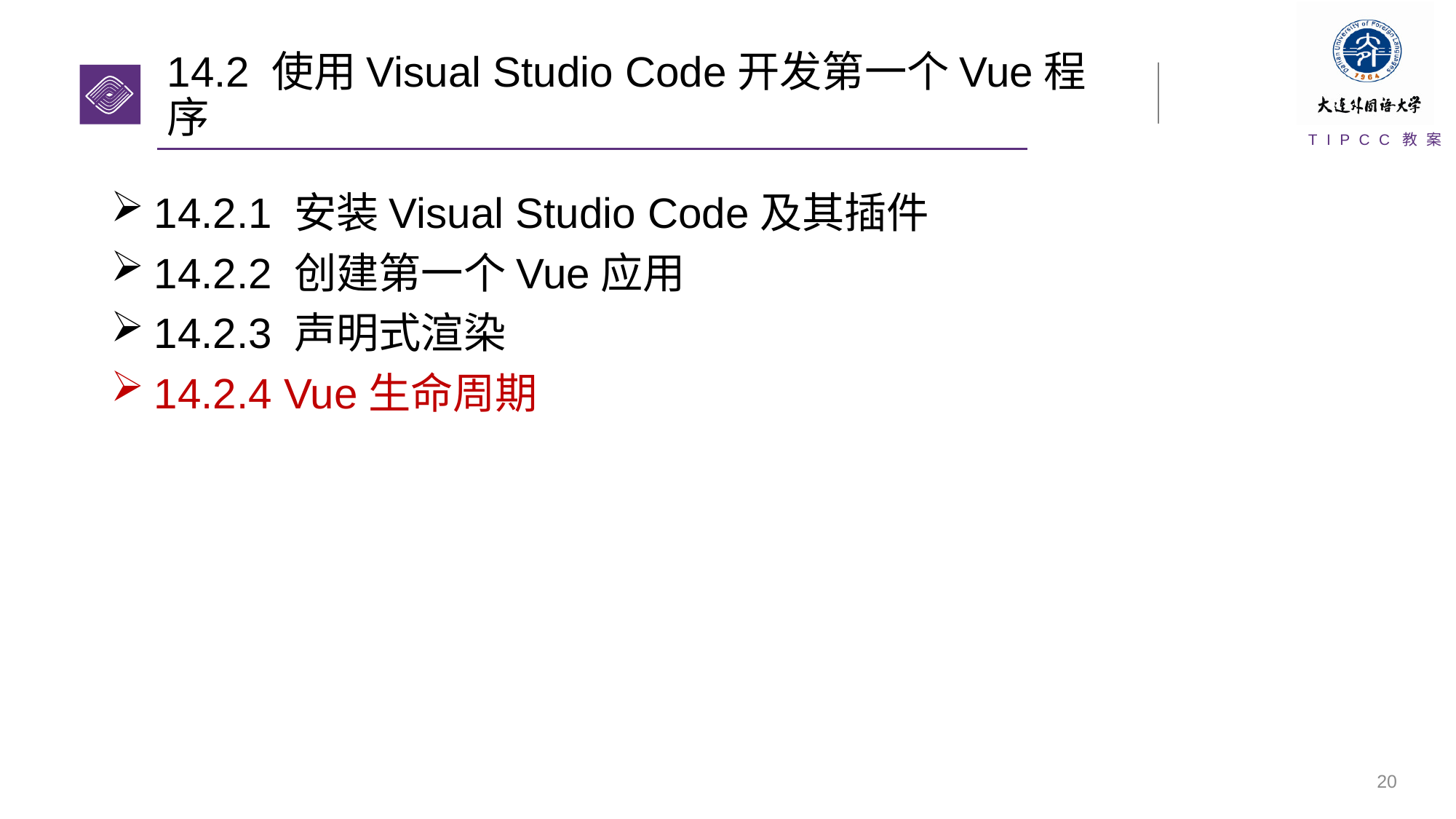

# 14.2 使用Visual Studio Code开发第一个Vue程序
14.2.1 安装Visual Studio Code及其插件
14.2.2 创建第一个Vue应用
14.2.3 声明式渲染
14.2.4 Vue生命周期
20